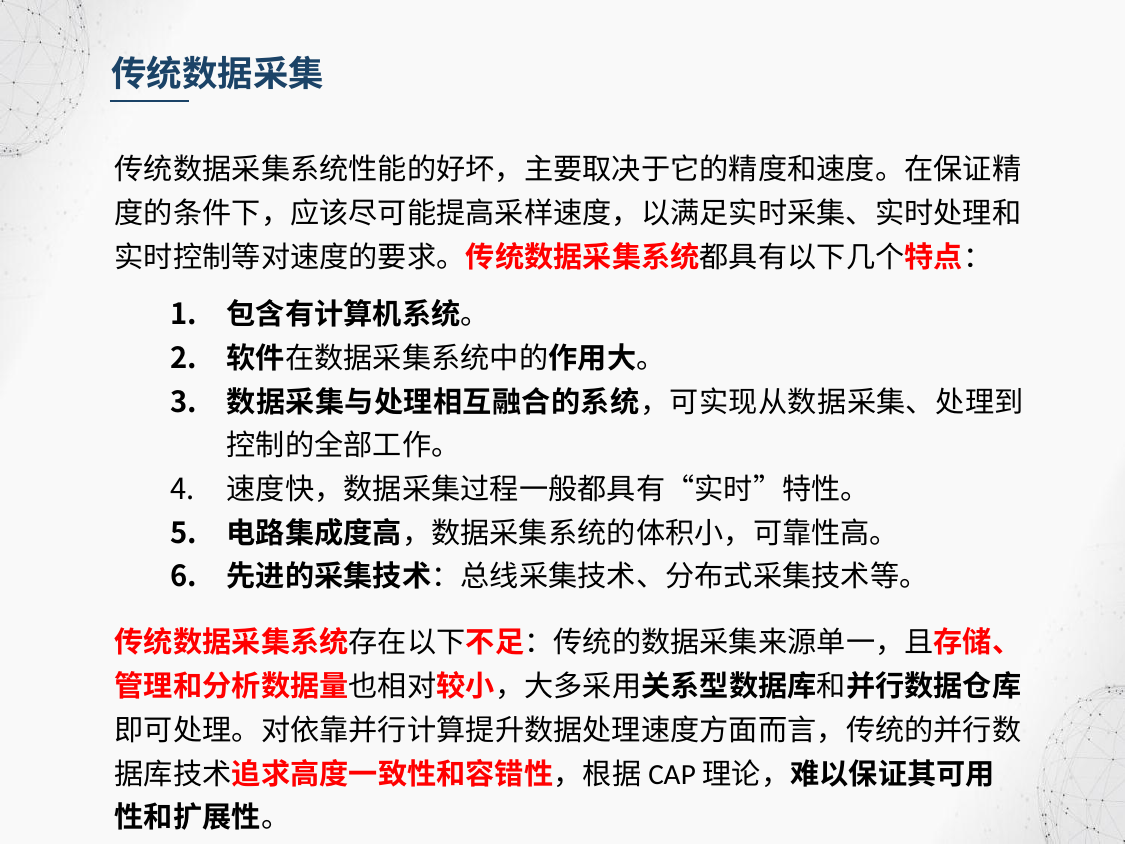

传统数据采集
传统数据采集系统性能的好坏，主要取决于它的精度和速度。在保证精度的条件下，应该尽可能提高采样速度，以满足实时采集、实时处理和实时控制等对速度的要求。传统数据采集系统都具有以下几个特点：
包含有计算机系统。
软件在数据采集系统中的作用大。
数据采集与处理相互融合的系统，可实现从数据采集、处理到控制的全部工作。
速度快，数据采集过程一般都具有“实时”特性。
电路集成度高，数据采集系统的体积小，可靠性高。
先进的采集技术：总线采集技术、分布式采集技术等。
传统数据采集系统存在以下不足：传统的数据采集来源单一，且存储、管理和分析数据量也相对较小，大多采用关系型数据库和并行数据仓库即可处理。对依靠并行计算提升数据处理速度方面而言，传统的并行数据库技术追求高度一致性和容错性，根据CAP理论，难以保证其可用性和扩展性。